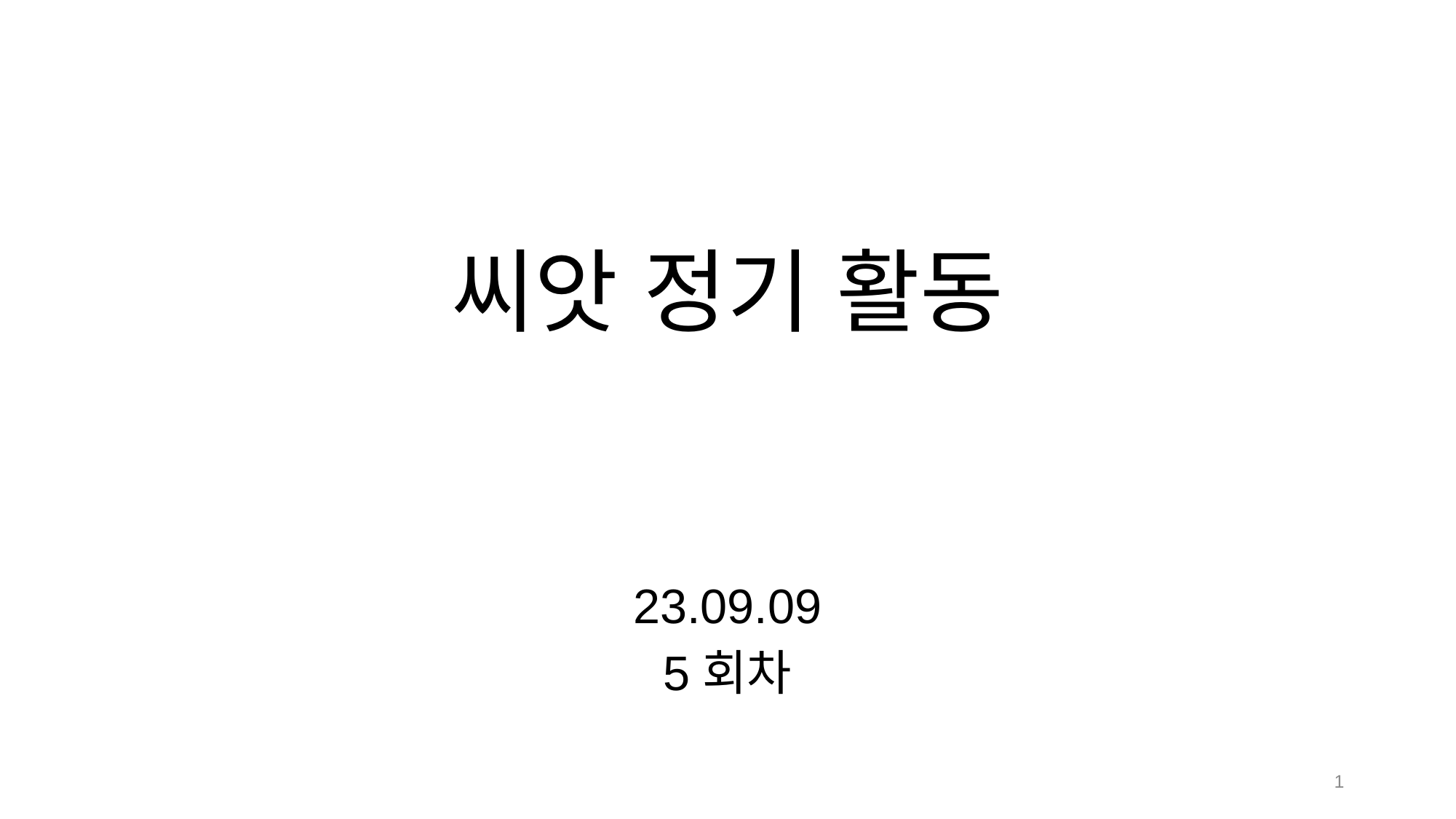

# 씨앗 정기 활동
23.09.09
5회차

1